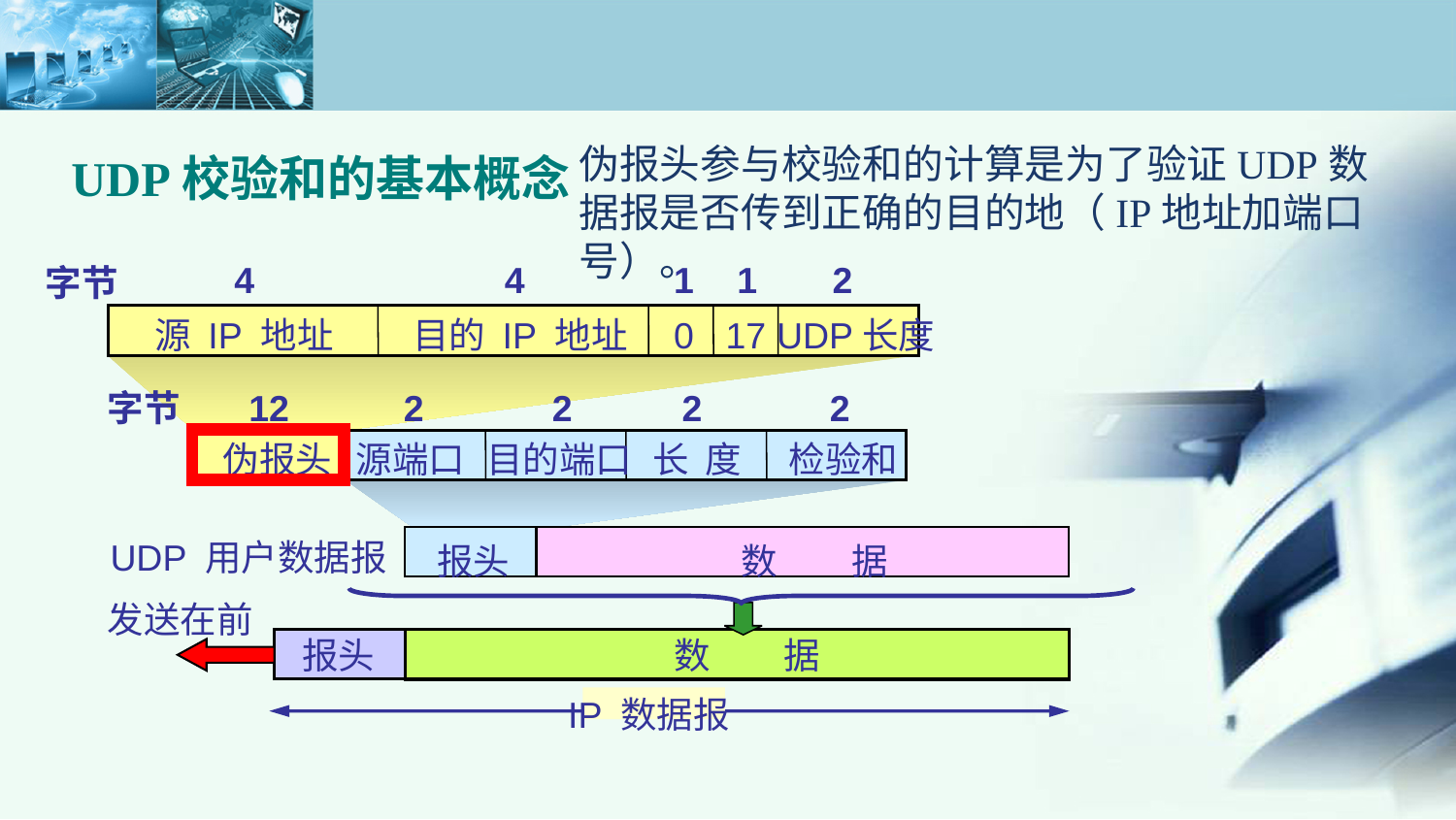

UDP校验和的基本概念
伪报头参与校验和的计算是为了验证UDP数据报是否传到正确的目的地（IP地址加端口号）。

4
4
1
1
2
字节
源 IP 地址
目的 IP 地址
0
17
UDP长度

字节
12
2
2
2
2

长  度
伪报头
源端口
目的端口
检验和

UDP 用户数据报
报头
数         据
发送在前

报头
数         据

IP 数据报